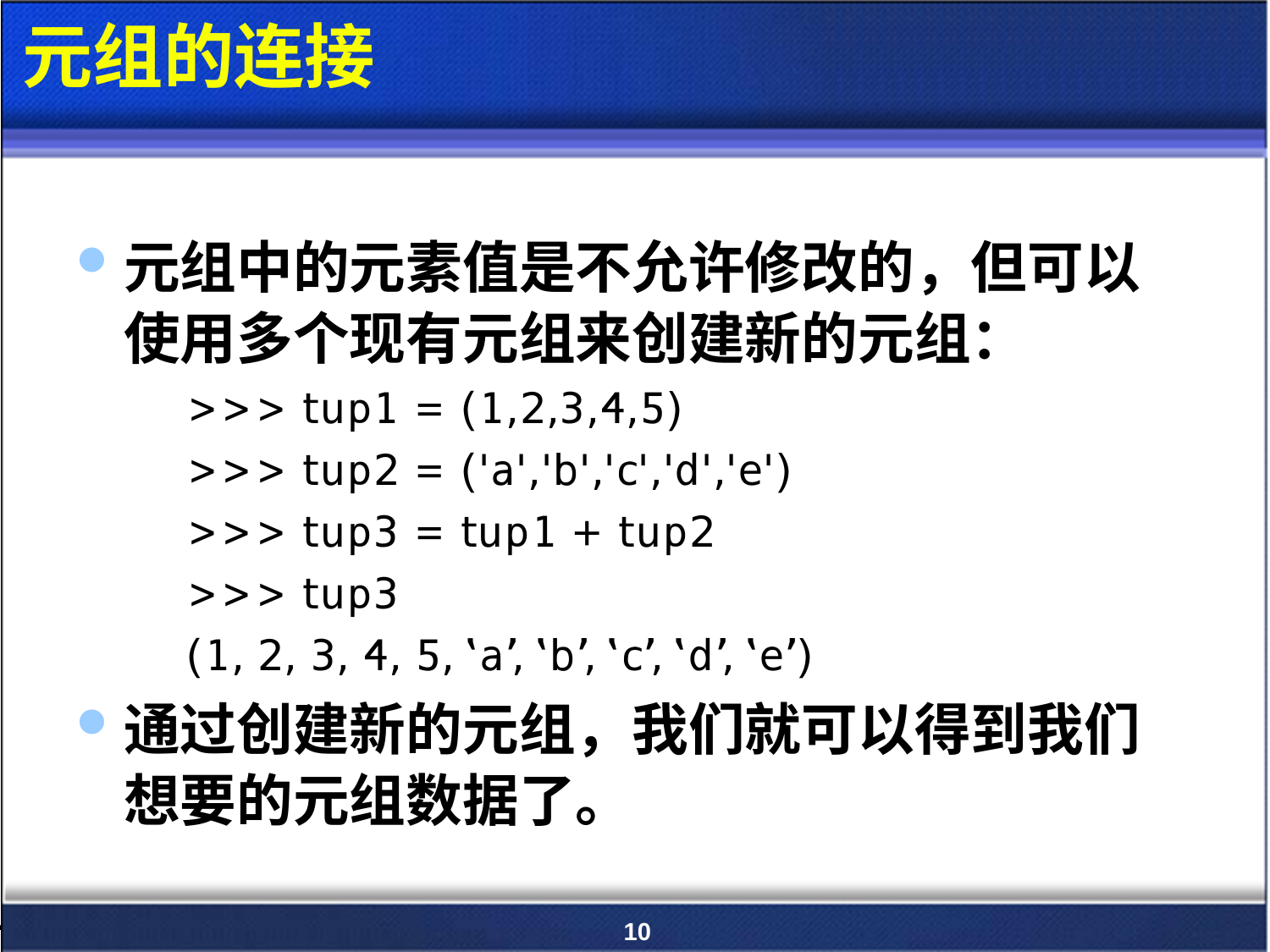

# 元组的连接
元组中的元素值是不允许修改的，但可以使用多个现有元组来创建新的元组：
>>> tup1 = (1,2,3,4,5)
>>> tup2 = ('a','b','c','d','e')
>>> tup3 = tup1 + tup2
>>> tup3
(1, 2, 3, 4, 5, ‘a’, ‘b’, ‘c’, ‘d’, ‘e’)
通过创建新的元组，我们就可以得到我们想要的元组数据了。

10